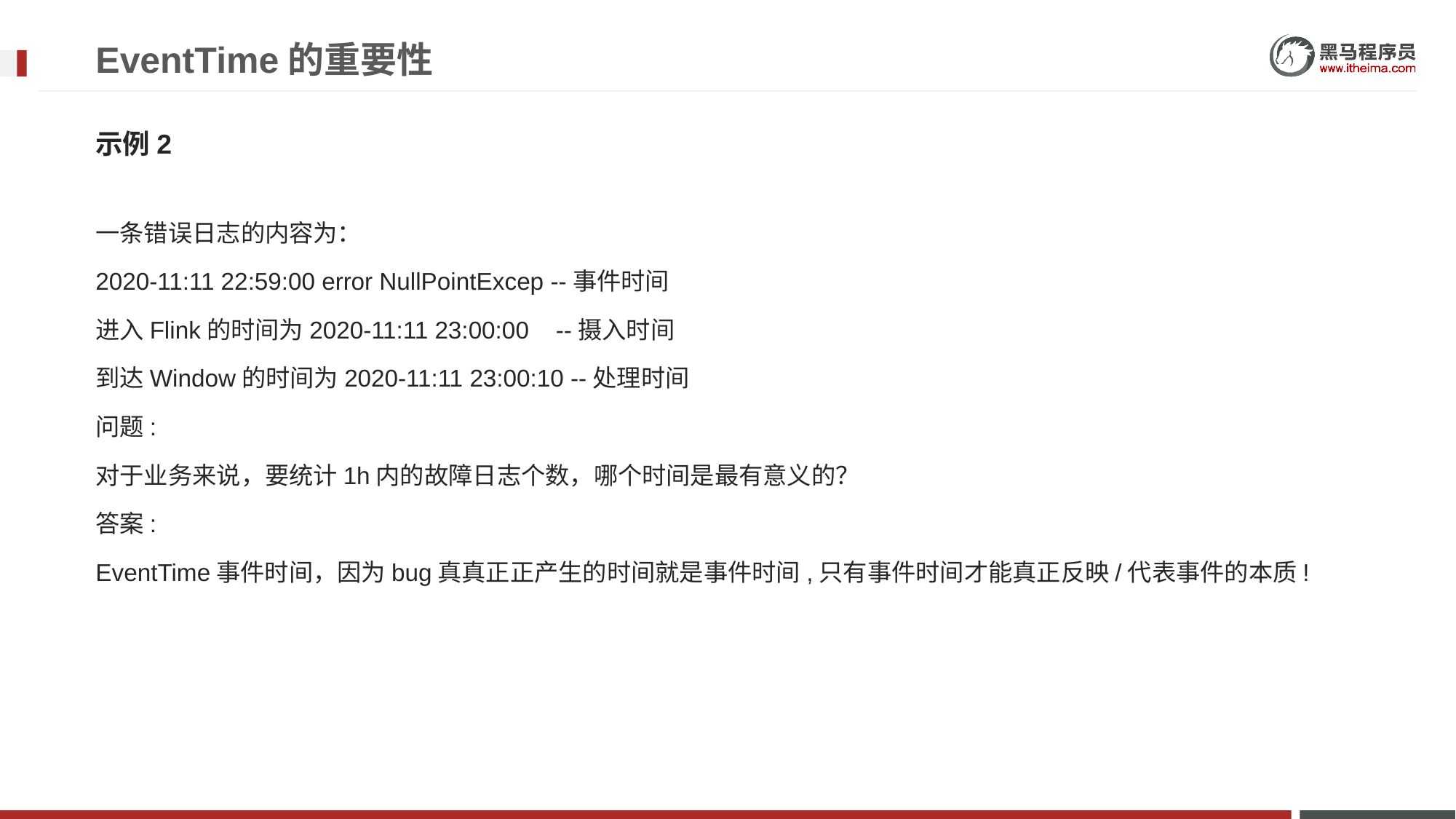

# EventTime的重要性
示例2
一条错误日志的内容为：
2020-11:11 22:59:00 error NullPointExcep --事件时间
进入Flink的时间为2020-11:11 23:00:00    --摄入时间
到达Window的时间为2020-11:11 23:00:10 --处理时间
问题:
对于业务来说，要统计1h内的故障日志个数，哪个时间是最有意义的？
答案:
EventTime事件时间，因为bug真真正正产生的时间就是事件时间,只有事件时间才能真正反映/代表事件的本质!